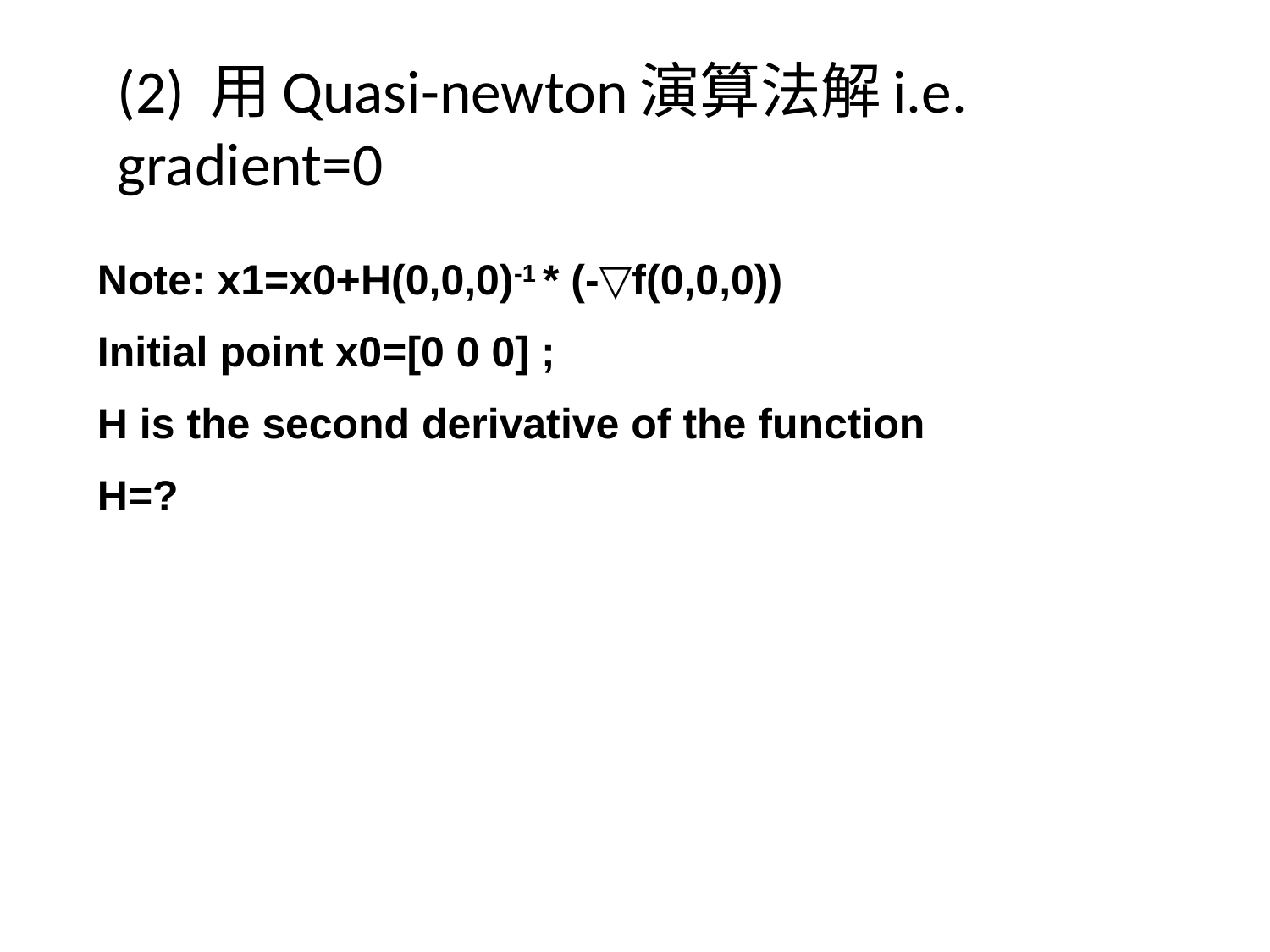

# (2) 用Quasi-newton演算法解i.e. gradient=0
Note: x1=x0+H(0,0,0)-1 * (-▽f(0,0,0))
Initial point x0=[0 0 0] ;
H is the second derivative of the function
H=?